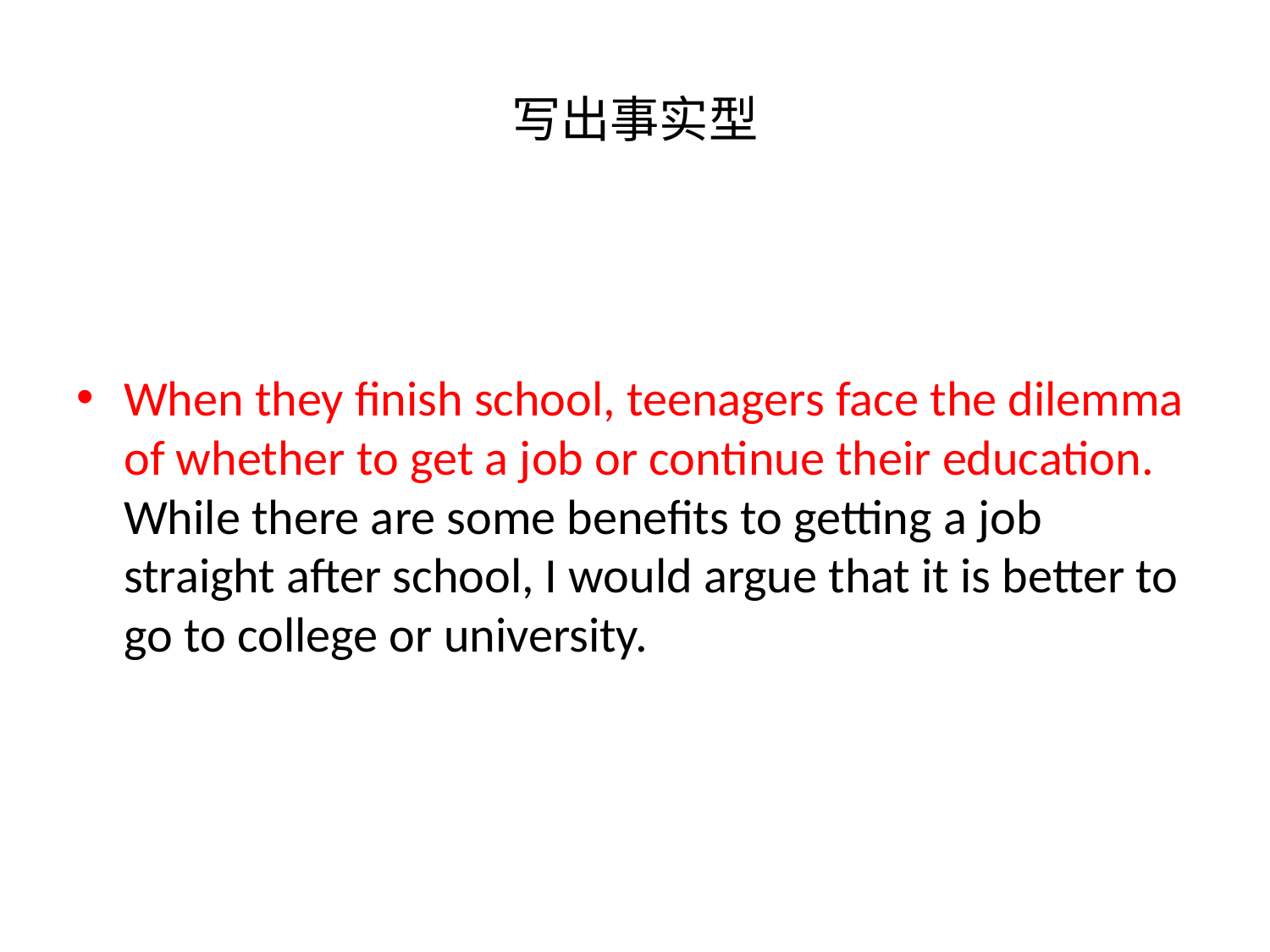

# 写出事实型

When they finish school, teenagers face the dilemma of whether to get a job or continue their education. While there are some benefits to getting a job straight after school, I would argue that it is better to go to college or university.